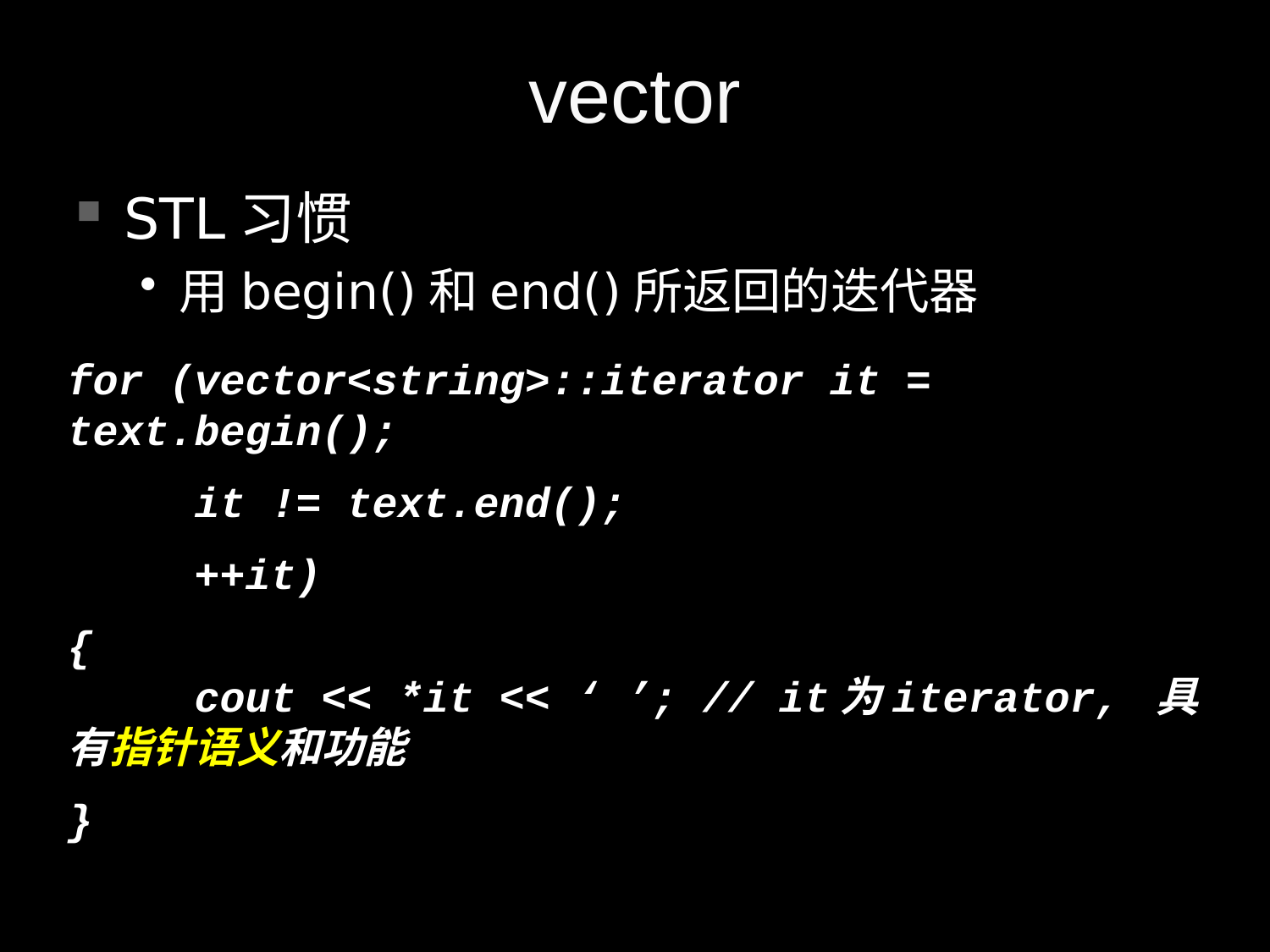

# vector
STL习惯
用begin()和end()所返回的迭代器

for (vector<string>::iterator it = text.begin();
     it != text.end();
     ++it)
{
     cout << *it << ‘ ’; // it为iterator, 具有指针语义和功能
}